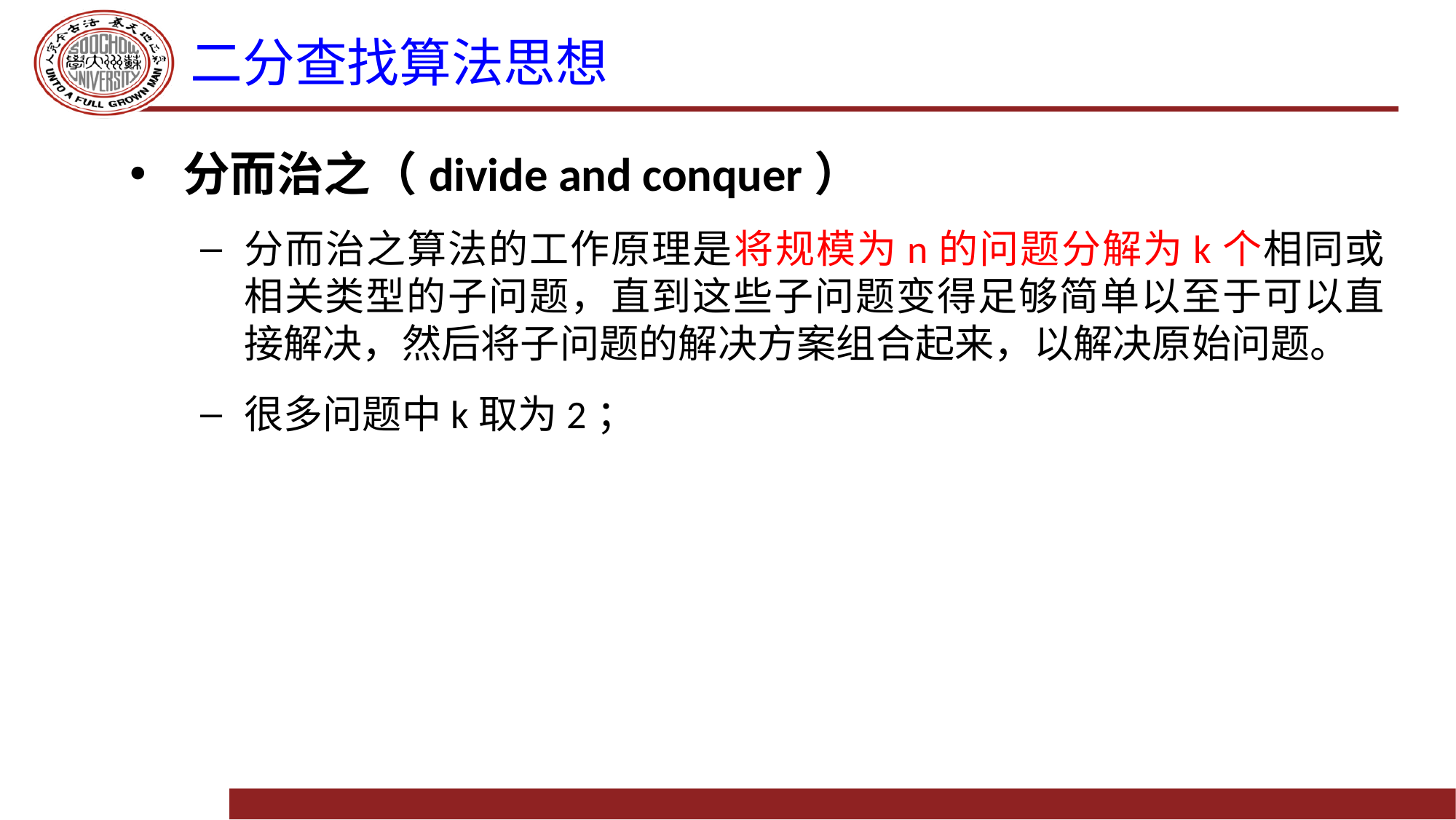

# 二分查找算法思想
分而治之（divide and conquer）
分而治之算法的工作原理是将规模为n的问题分解为k个相同或相关类型的子问题，直到这些子问题变得足够简单以至于可以直接解决，然后将子问题的解决方案组合起来，以解决原始问题。
很多问题中k取为2；